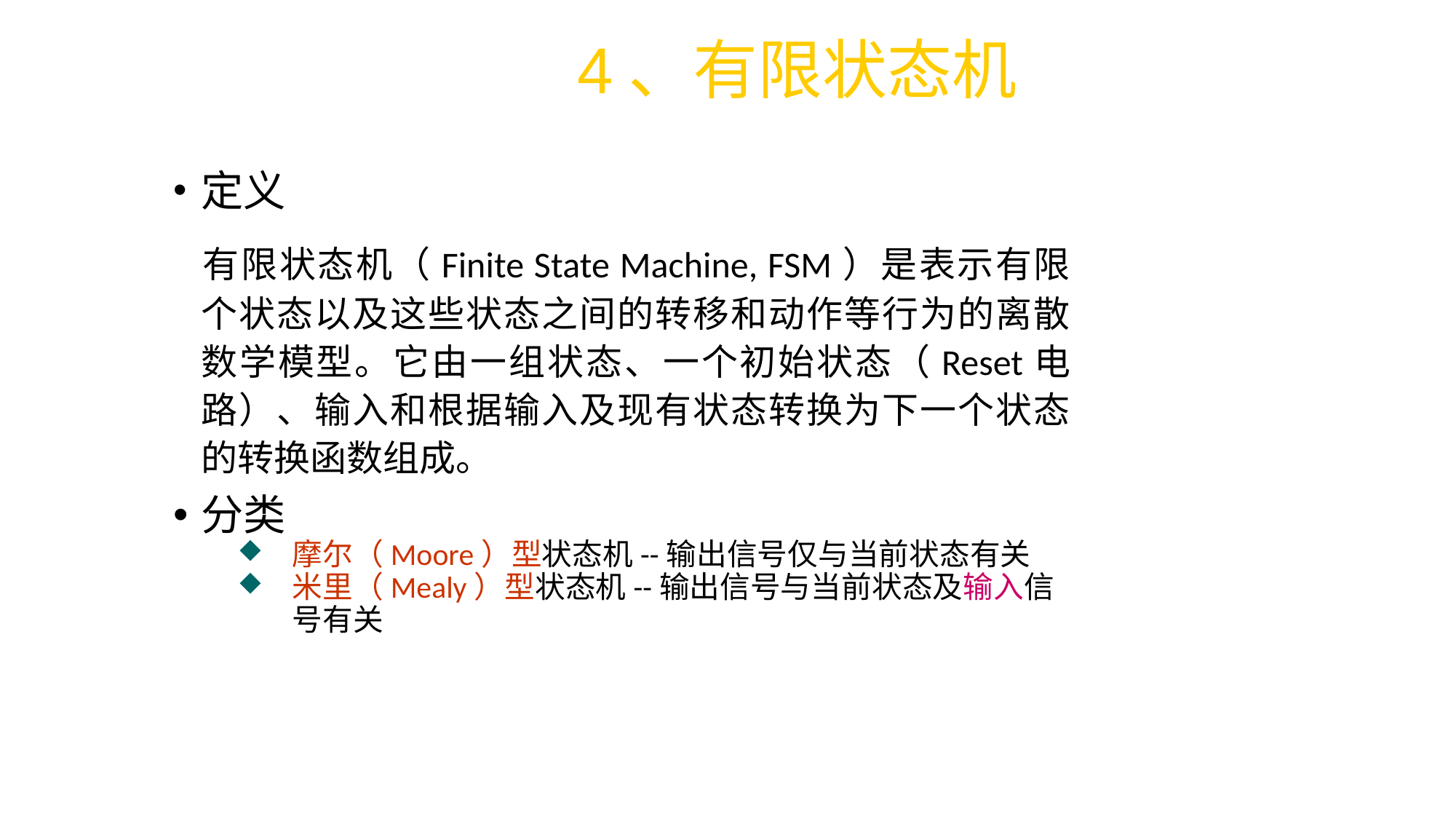

4、有限状态机
定义
	有限状态机（Finite State Machine, FSM）是表示有限个状态以及这些状态之间的转移和动作等行为的离散数学模型。它由一组状态、一个初始状态（Reset电路）、输入和根据输入及现有状态转换为下一个状态的转换函数组成。
分类
摩尔（Moore）型状态机--输出信号仅与当前状态有关
米里（Mealy）型状态机--输出信号与当前状态及输入信号有关